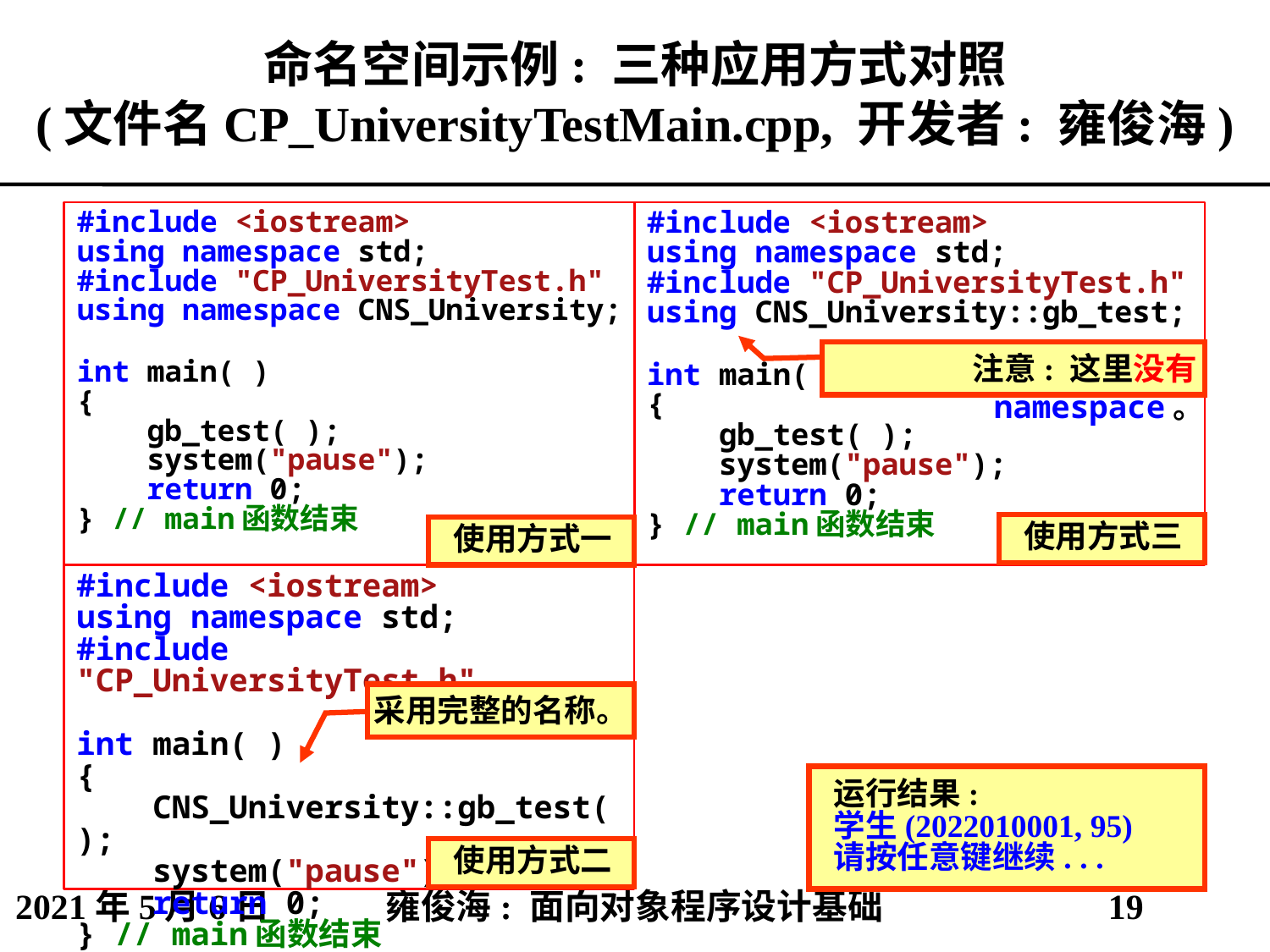

# 命名空间示例: 三种应用方式对照 (文件名CP_UniversityTestMain.cpp, 开发者: 雍俊海)

#include <iostream>
using namespace std;
#include "CP_UniversityTest.h"
using namespace CNS_University;

int main( )
{
    gb_test( );
    system("pause");
    return 0;
} // main函数结束
#include <iostream>
using namespace std;
#include "CP_UniversityTest.h"
using CNS_University::gb_test;

int main( )
{
    gb_test( );
    system("pause");
    return 0;
} // main函数结束
注意: 这里没有namespace。
使用方式三
使用方式一
#include <iostream>
using namespace std;
#include "CP_UniversityTest.h"

int main( )
{
    CNS_University::gb_test( );
    system("pause");
    return 0;
} // main函数结束
采用完整的名称。
运行结果:
学生(2022010001, 95)
请按任意键继续. . .
使用方式二
2021年5月6日
雍俊海: 面向对象程序设计基础
19